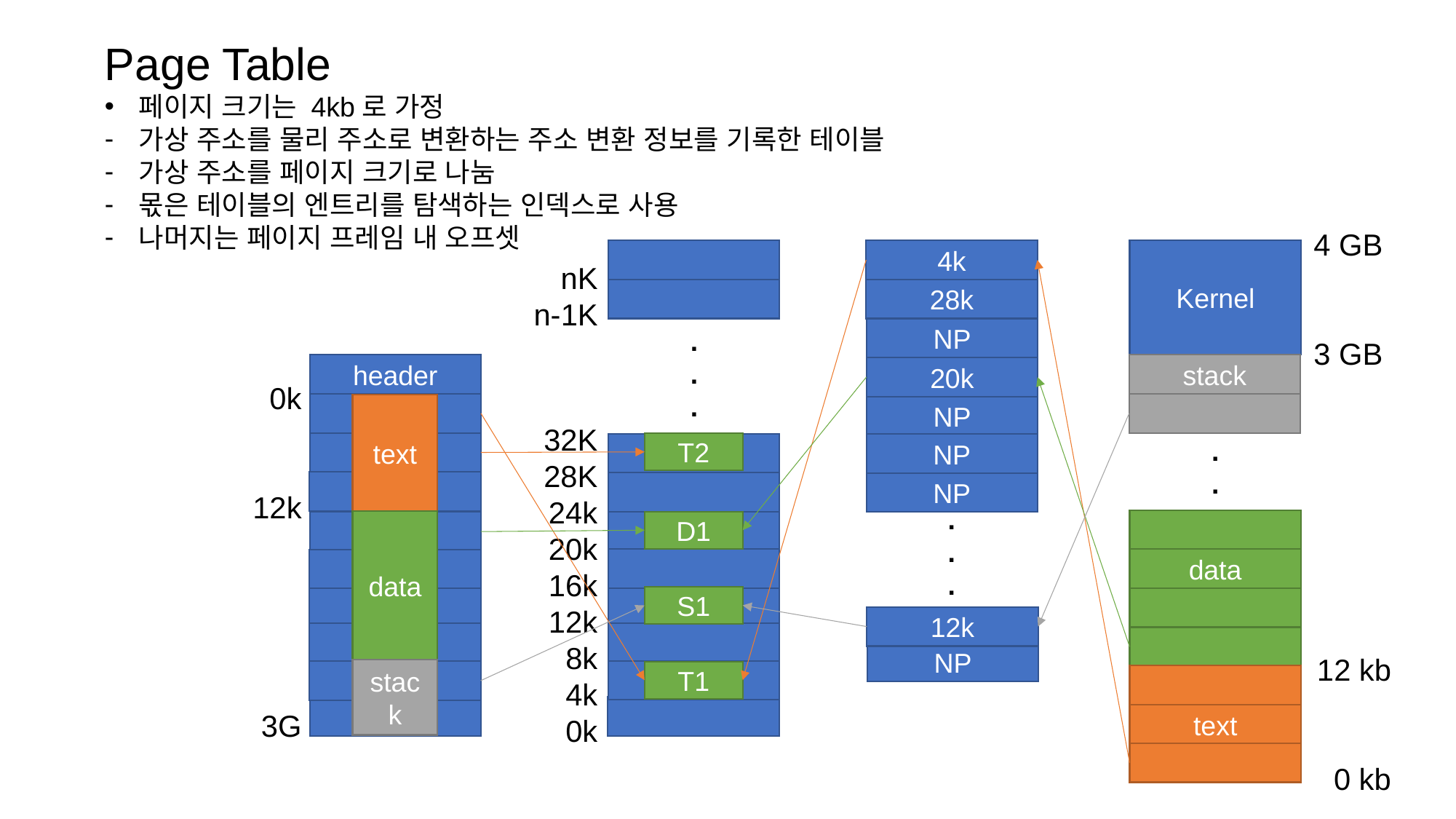

Page Table
페이지 크기는 4kb로 가정
가상 주소를 물리 주소로 변환하는 주소 변환 정보를 기록한 테이블
가상 주소를 페이지 크기로 나눔
몫은 테이블의 엔트리를 탐색하는 인덱스로 사용
나머지는 페이지 프레임 내 오프셋

4 GB

3 GB

4k
Kernel
nK
n-1K

28k
.
.
.
NP
header
stack
20k
0k

12k

3G

text
NP
32K
28K
24k
20k
16k
12k
8k
4k
0k
.
.

T2

NP

NP
.
.
.

data
D1

data

S1

12k

NP
12 kb

0 kb
stack

T1

text